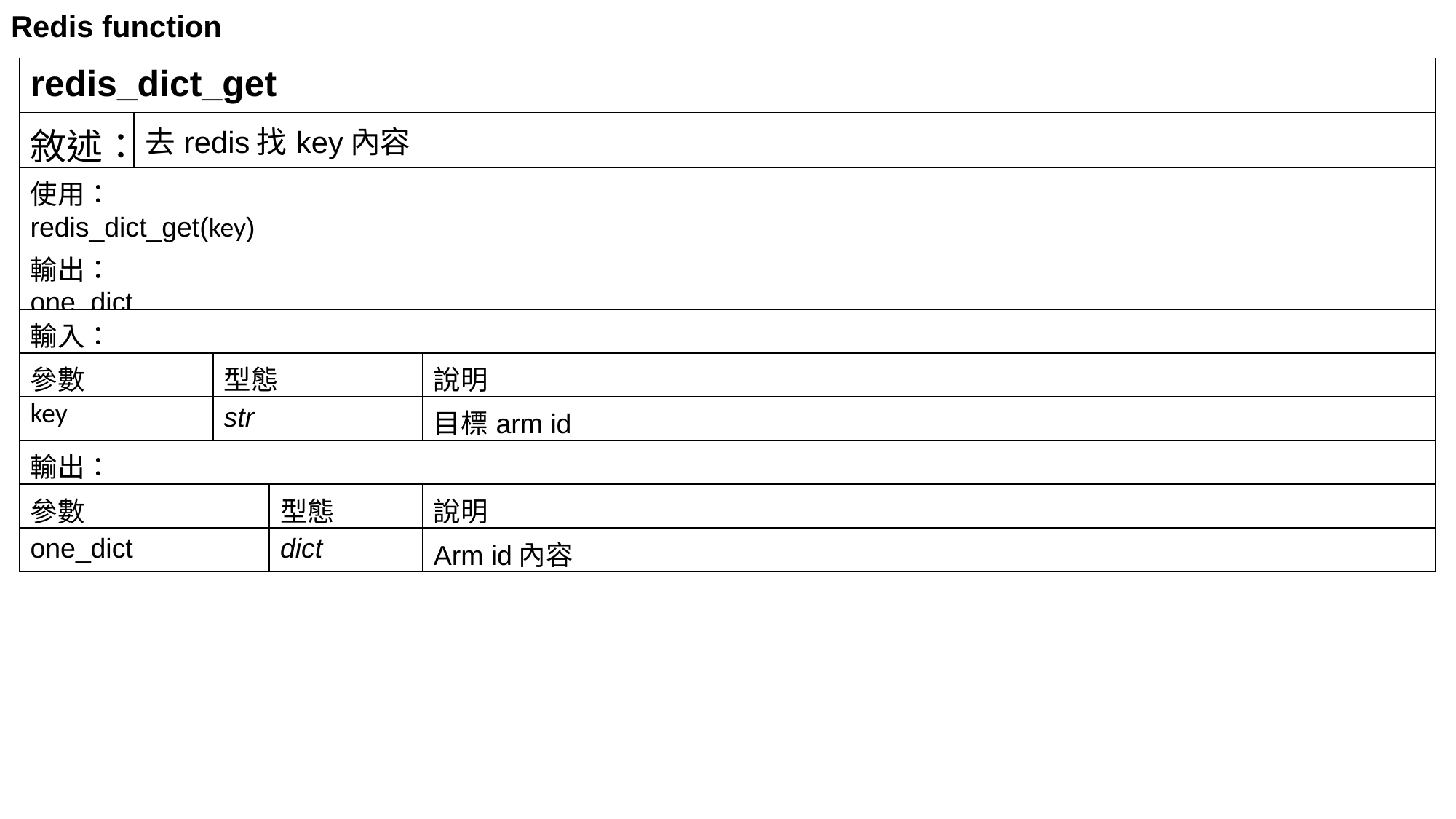

﻿Redis function
| redis\_dict\_get |  |  |  |  |
| --- | --- | --- | --- | --- |
| 敘述： | 去redis找key內容 |  | 將訂單以商品為依據依照目前機器手臂工作量進行排序 |  |
| 使用： ﻿﻿﻿redis\_dict\_get(﻿﻿﻿key) 輸出： ﻿one\_dict |  |  |  |  |
| 輸入： |  |  |  |  |
| 參數 |  | 型態 |  | 說明 |
| key |  | str |  | 目標arm id |
| 輸出： |  |  |  |  |
| 參數 |  |  | 型態 | 說明 |
| ﻿one\_dict |  |  | dict | Arm id內容 |
﻿